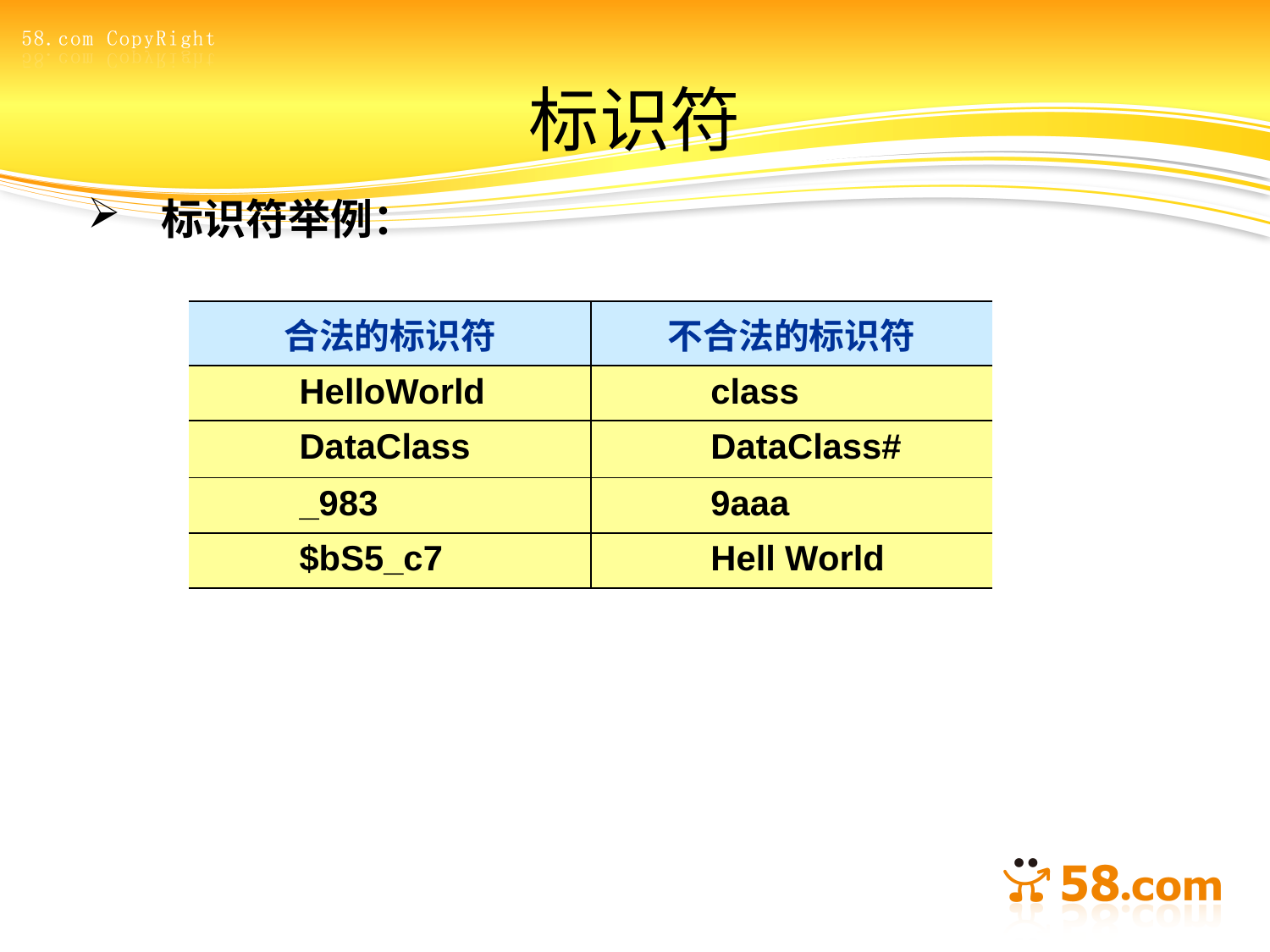

# 标识符
标识符举例：
| 合法的标识符 | 不合法的标识符 |
| --- | --- |
| HelloWorld | class |
| DataClass | DataClass# |
| \_983 | 9aaa |
| $bS5\_c7 | Hell World |